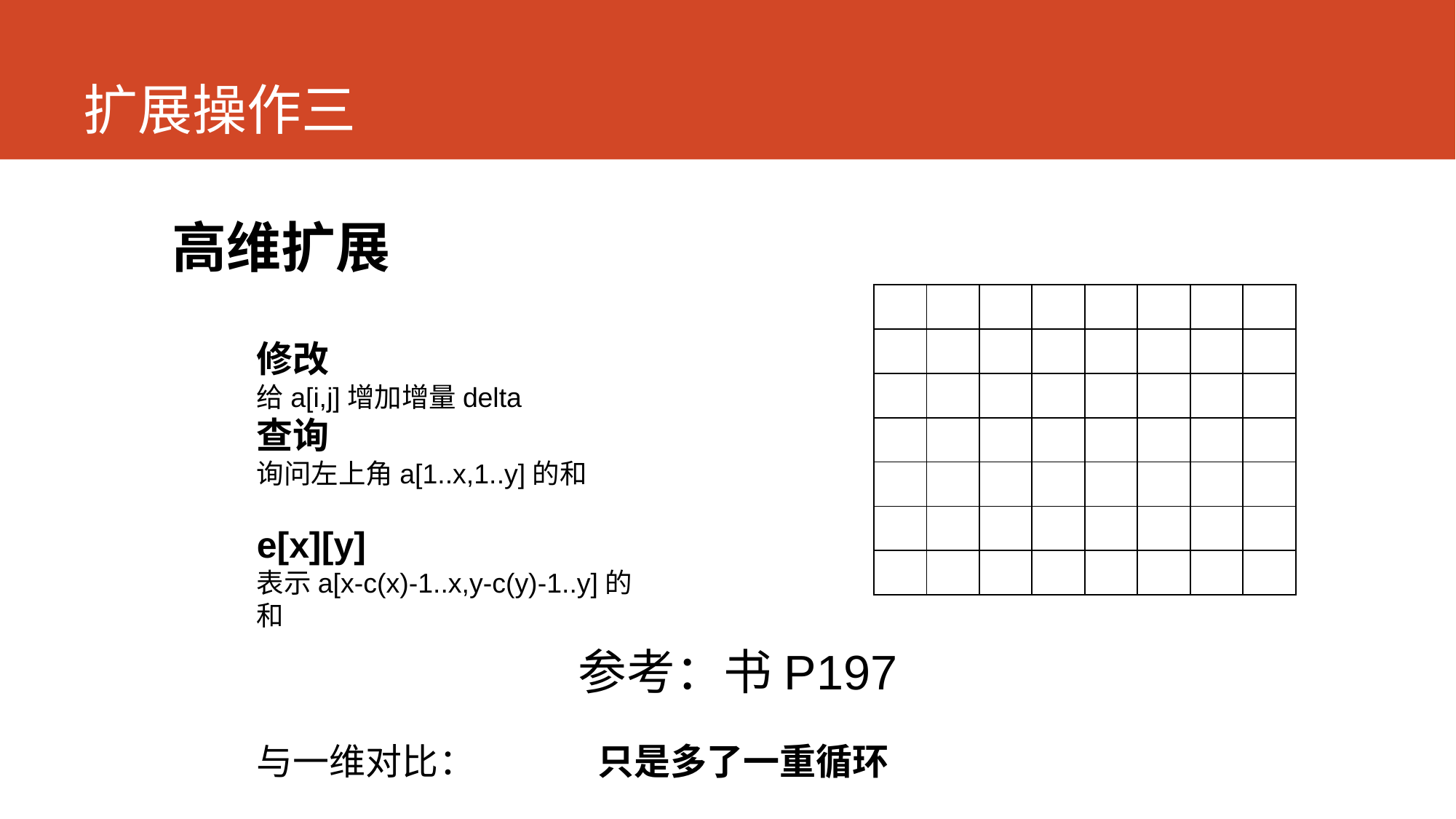

# 扩展操作三
高维扩展
|  |  |  |  |  |  |  |  |
| --- | --- | --- | --- | --- | --- | --- | --- |
|  |  |  |  |  |  |  |  |
|  |  |  |  |  |  |  |  |
|  |  |  |  |  |  |  |  |
|  |  |  |  |  |  |  |  |
|  |  |  |  |  |  |  |  |
|  |  |  |  |  |  |  |  |
修改
给a[i,j]增加增量delta
查询
询问左上角a[1..x,1..y]的和

e[x][y]
表示a[x-c(x)-1..x,y-c(y)-1..y]的和
参考：书P197
与一维对比：
只是多了一重循环